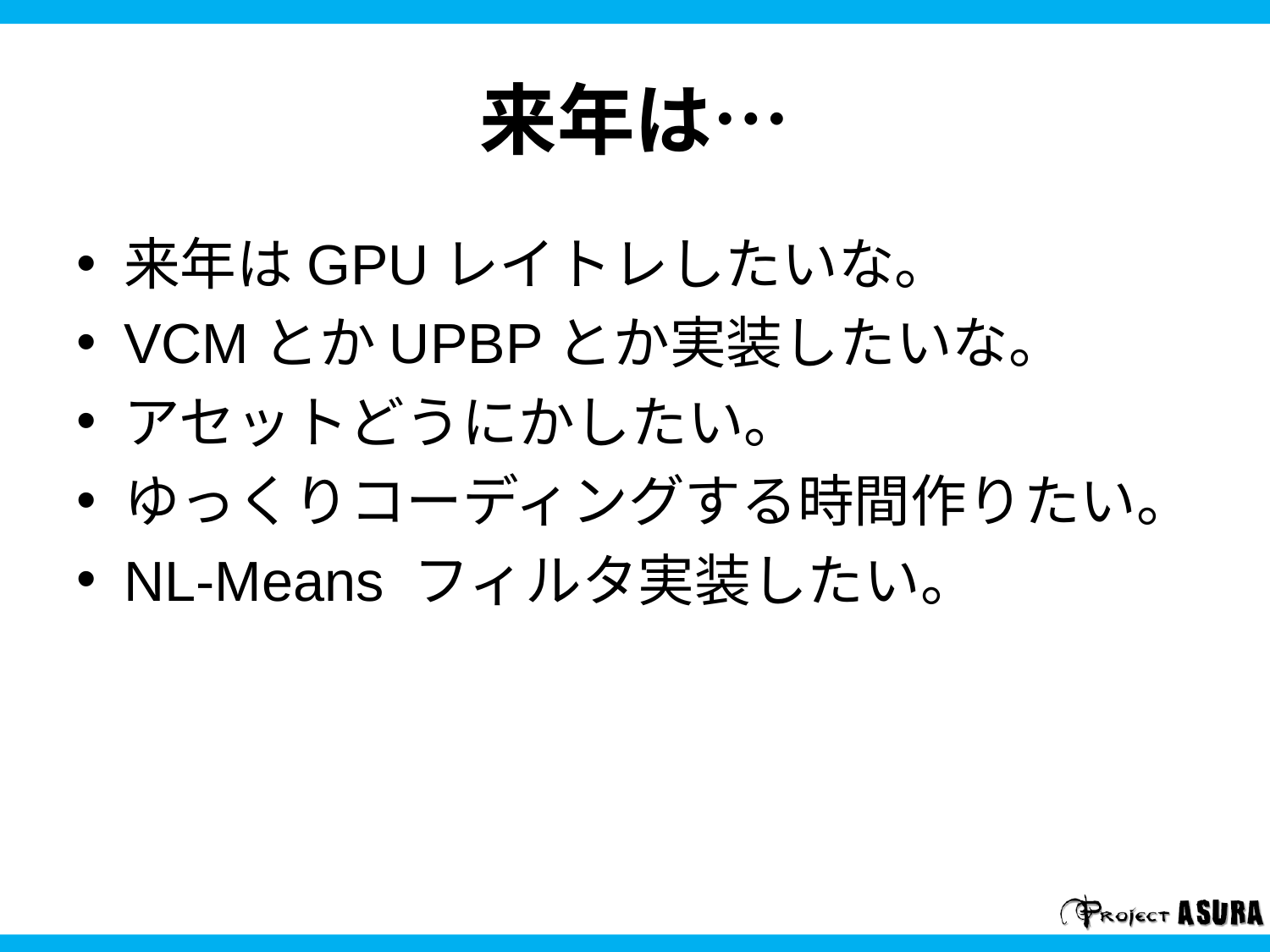

# 来年は…
来年はGPUレイトレしたいな。
VCMとかUPBPとか実装したいな。
アセットどうにかしたい。
ゆっくりコーディングする時間作りたい。
NL-Means フィルタ実装したい。